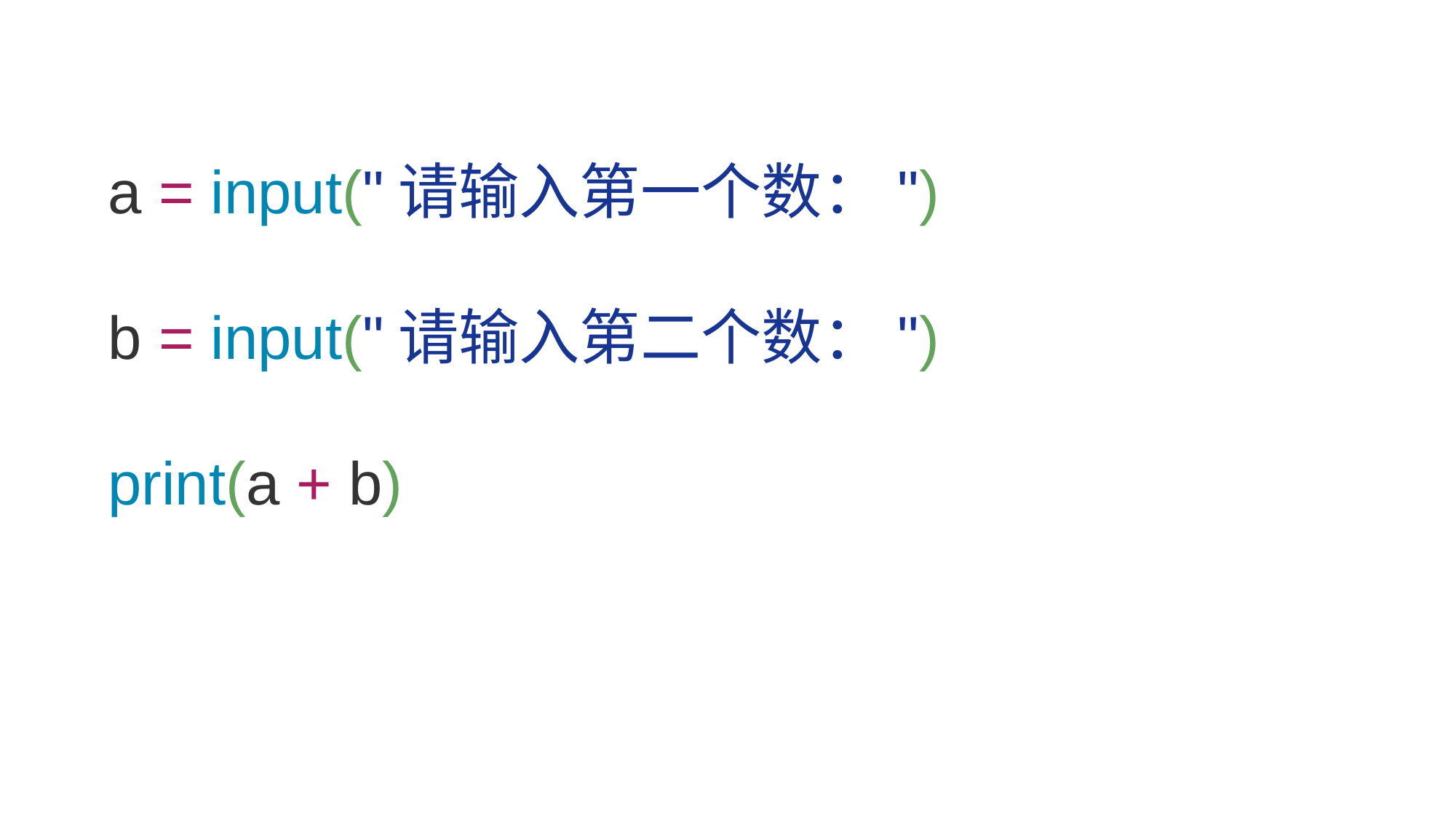

a = input("请输入第一个数：")
b = input("请输入第二个数：")
print(a + b)